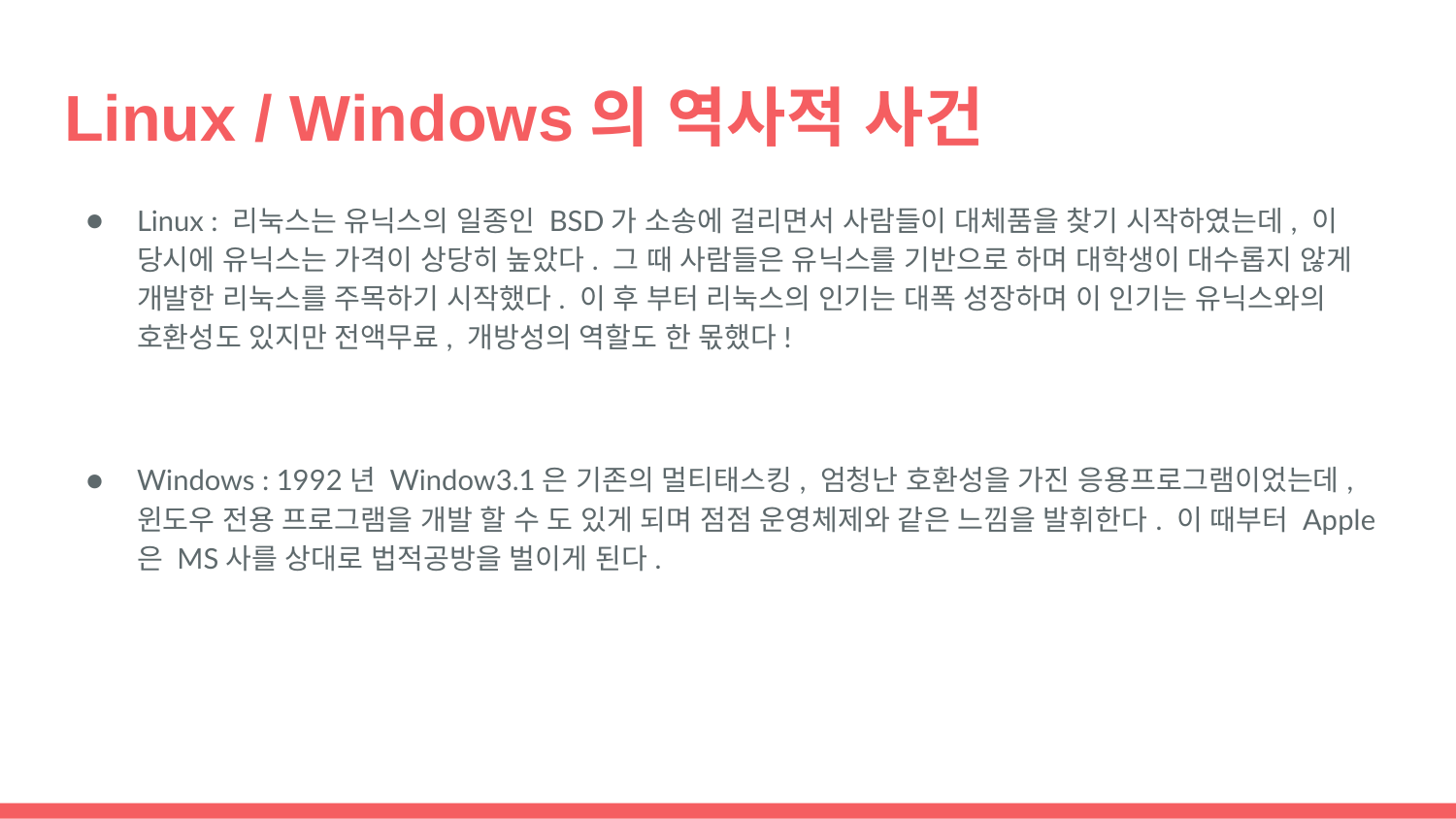

# Linux / Windows의 역사적 사건
Linux : 리눅스는 유닉스의 일종인 BSD가 소송에 걸리면서 사람들이 대체품을 찾기 시작하였는데, 이 당시에 유닉스는 가격이 상당히 높았다. 그 때 사람들은 유닉스를 기반으로 하며 대학생이 대수롭지 않게 개발한 리눅스를 주목하기 시작했다. 이 후 부터 리눅스의 인기는 대폭 성장하며 이 인기는 유닉스와의 호환성도 있지만 전액무료, 개방성의 역할도 한 몫했다!

Windows : 1992년 Window3.1은 기존의 멀티태스킹, 엄청난 호환성을 가진 응용프로그램이었는데, 윈도우 전용 프로그램을 개발 할 수 도 있게 되며 점점 운영체제와 같은 느낌을 발휘한다. 이 때부터 Apple은 MS사를 상대로 법적공방을 벌이게 된다.